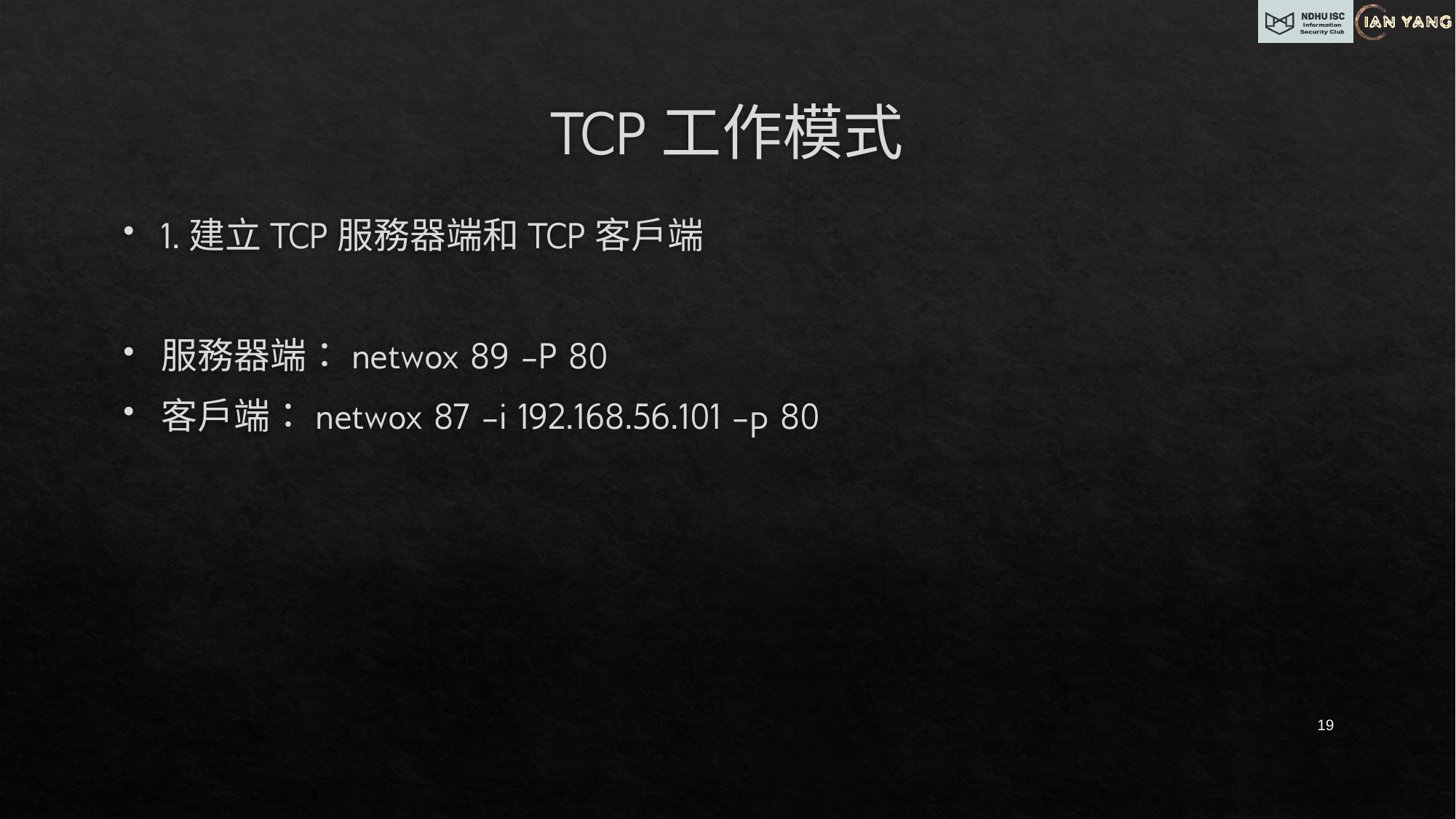

# TCP工作模式
1.建立TCP服務器端和TCP客戶端

服務器端：netwox 89 –P 80
客戶端：netwox 87 –i 192.168.56.101 –p 80

19